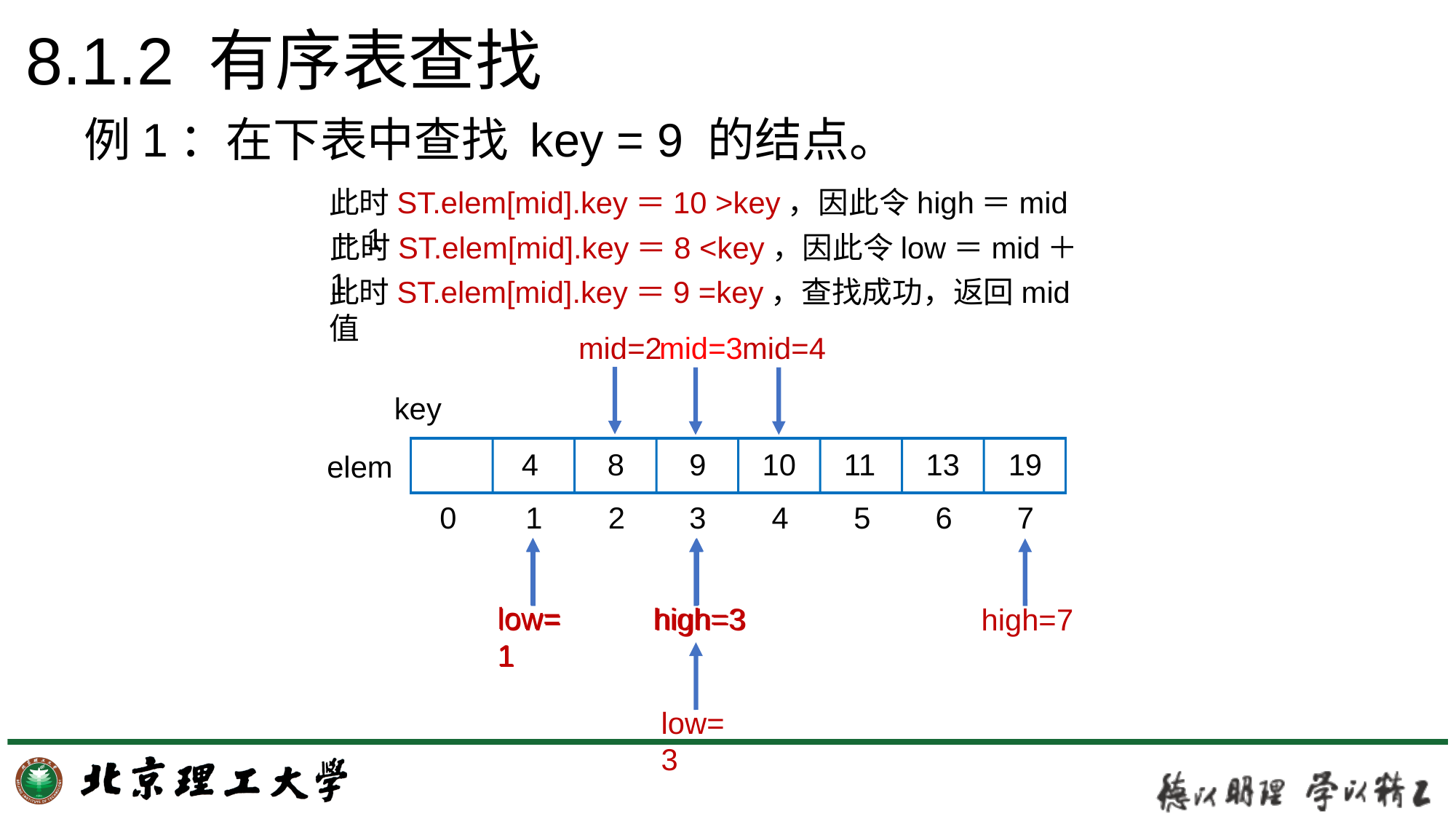

# 8.1.2 有序表查找
例1：在下表中查找 key = 9 的结点。
此时ST.elem[mid].key＝10 >key，因此令high＝mid－1
mid=4

low=1

high=7
此时ST.elem[mid].key＝8 <key，因此令low＝mid＋1
mid=2

low=1

high=3
此时ST.elem[mid].key＝9 =key，查找成功，返回mid值
mid=3

high=3

low=3
key

4
8
9
10
11
13
19
0
1
2
3
4
5
6
7
elem